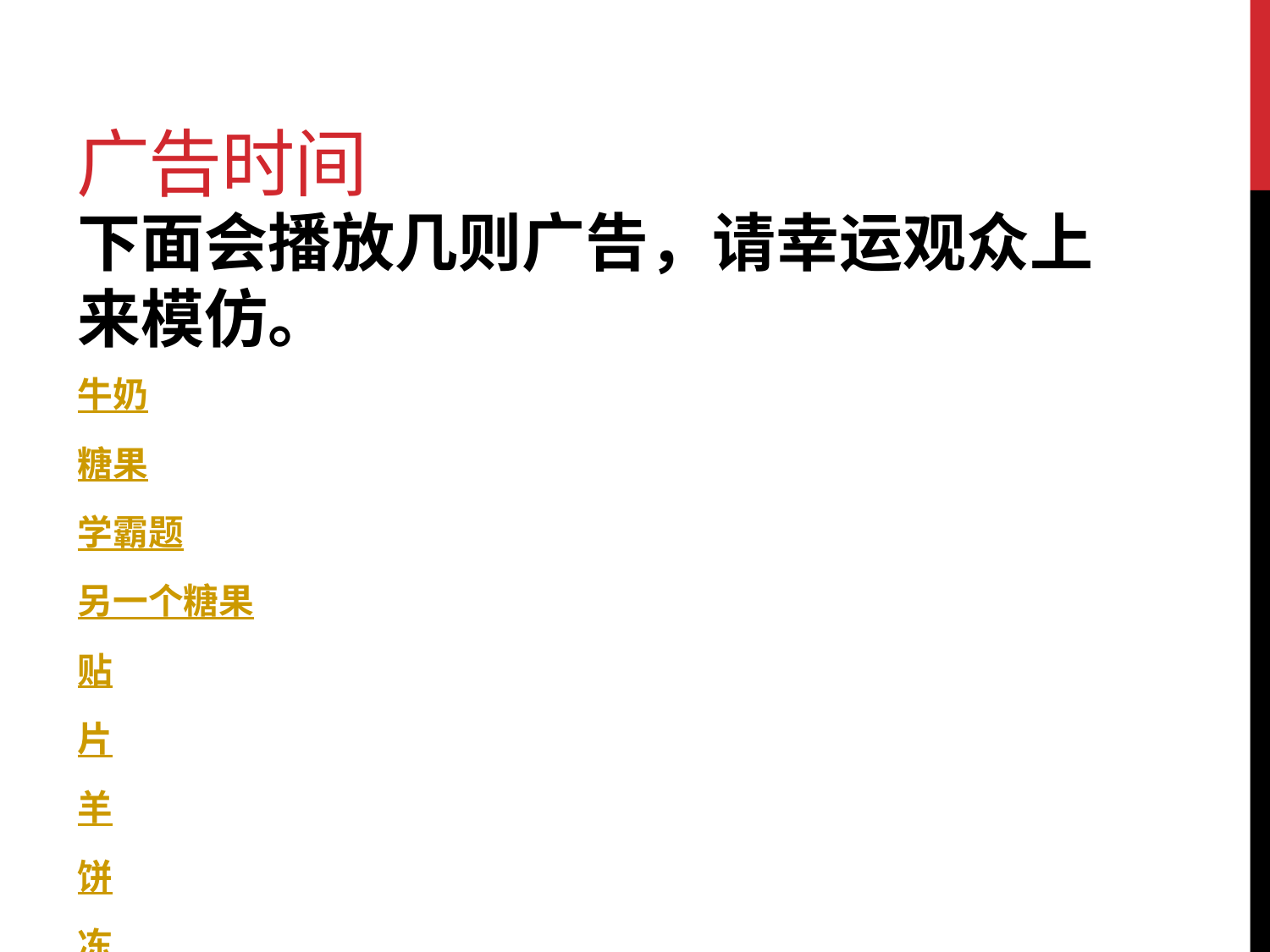

# 广告时间
下面会播放几则广告，请幸运观众上来模仿。
牛奶
糖果
学霸题
另一个糖果
贴
片
羊
饼
冻